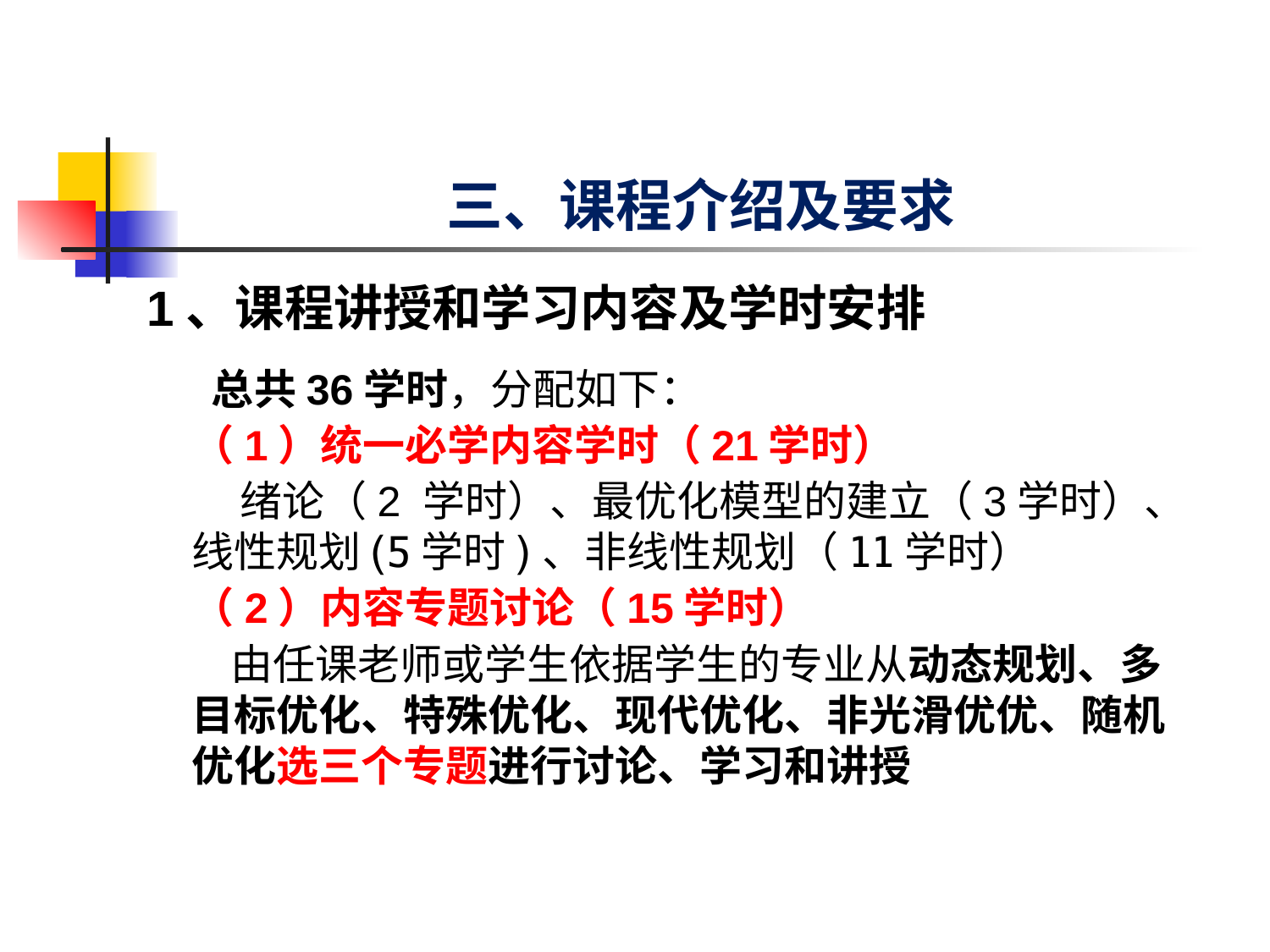

# 三、课程介绍及要求
1、课程讲授和学习内容及学时安排
 总共36学时，分配如下：
（1）统一必学内容学时（21学时）
    绪论（2 学时）、最优化模型的建立（3学时）、线性规划(5学时)、非线性规划（11学时）
（2）内容专题讨论（15学时）
   由任课老师或学生依据学生的专业从动态规划、多目标优化、特殊优化、现代优化、非光滑优优、随机优化选三个专题进行讨论、学习和讲授